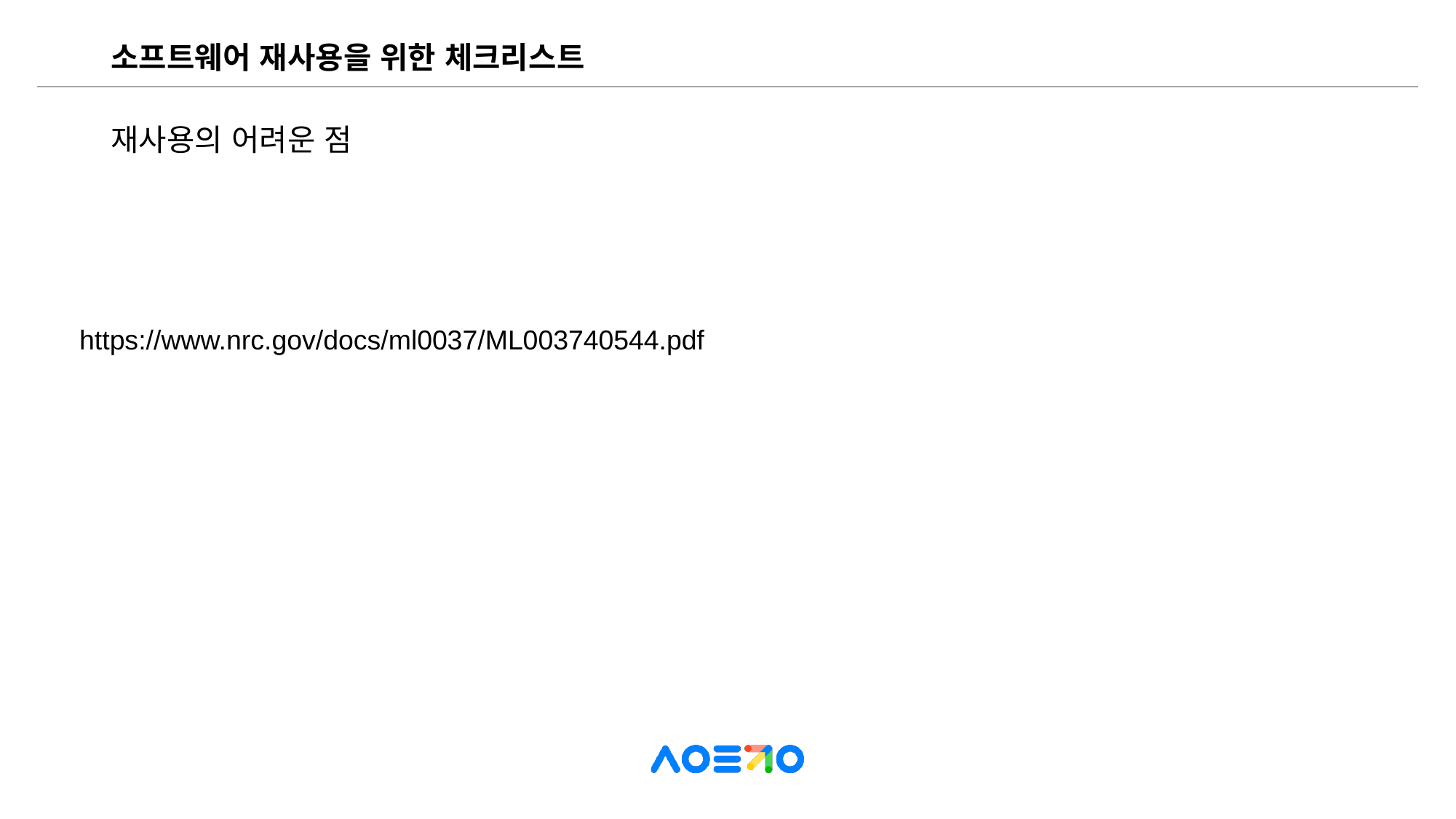

# 소프트웨어 재사용을 위한 체크리스트
재사용의 어려운 점

https://www.nrc.gov/docs/ml0037/ML003740544.pdf